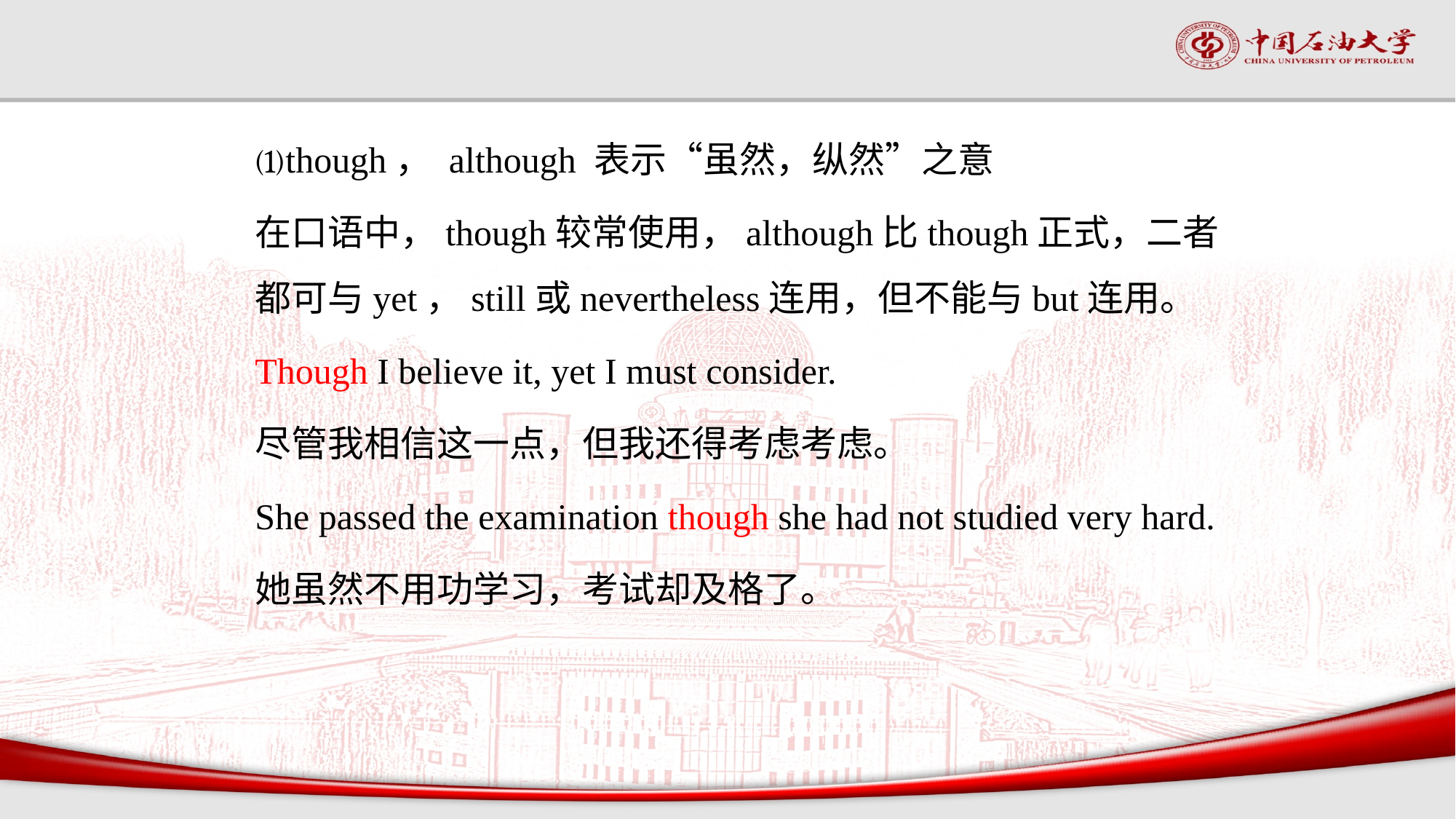

#
⑴though， although 表示“虽然，纵然”之意
在口语中，though较常使用，although比though正式，二者都可与yet，still或nevertheless连用，但不能与but连用。
Though I believe it, yet I must consider.
尽管我相信这一点，但我还得考虑考虑。
She passed the examination though she had not studied very hard.
她虽然不用功学习，考试却及格了。